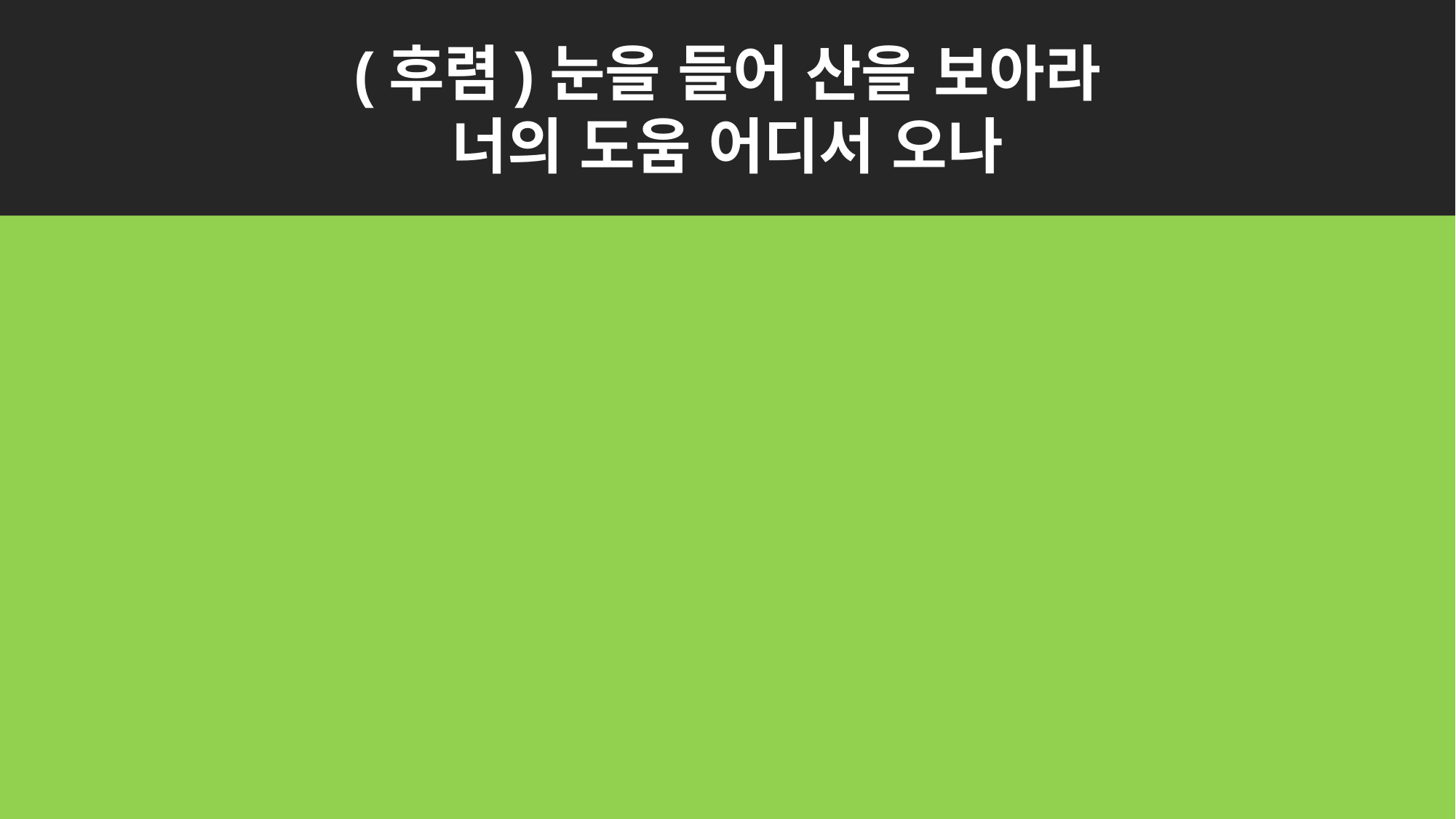

(후렴)눈을 들어 산을 보아라
너의 도움 어디서 오나